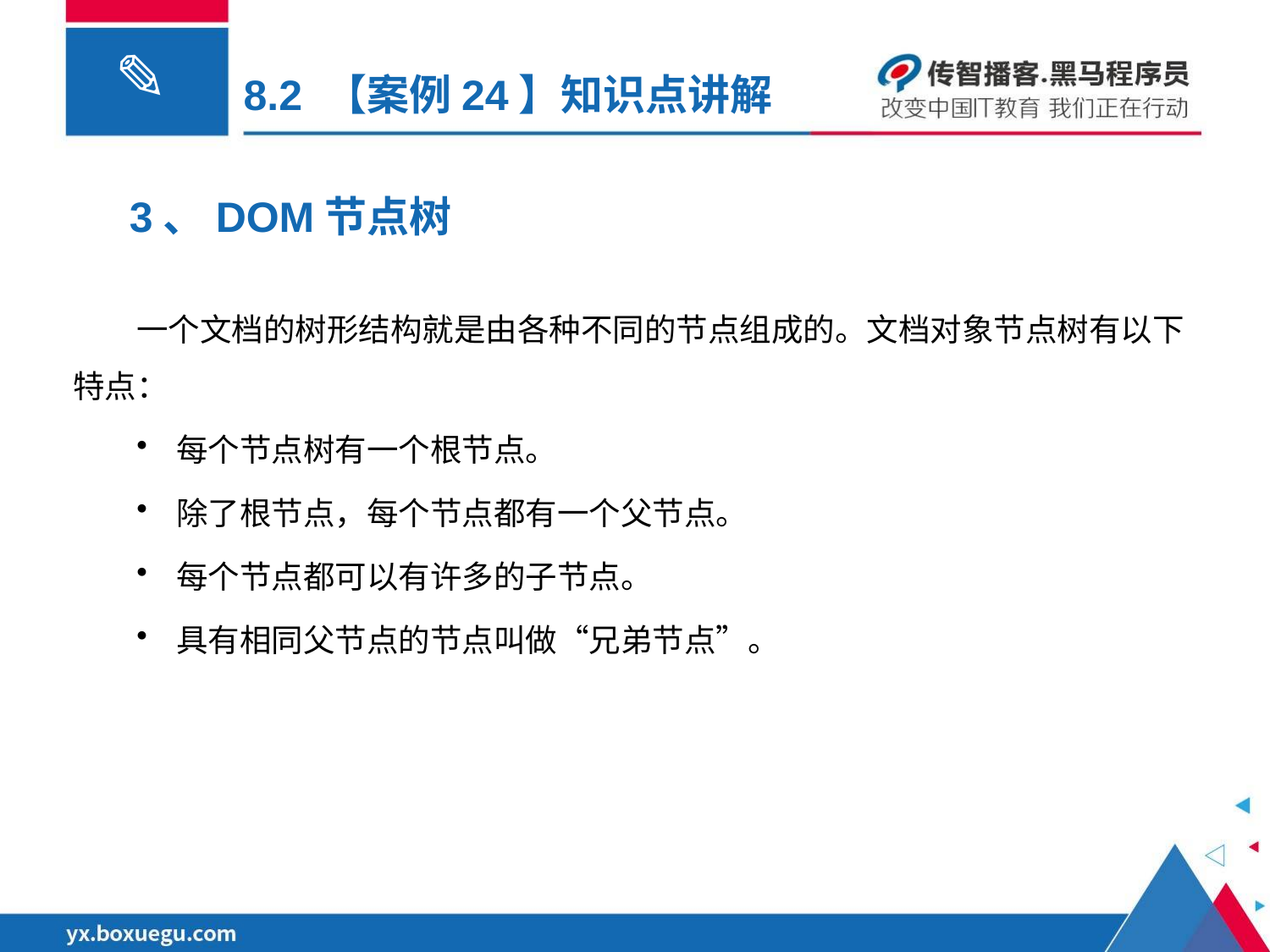

# 8.2 【案例24】知识点讲解
3、DOM节点树
一个文档的树形结构就是由各种不同的节点组成的。文档对象节点树有以下特点：
每个节点树有一个根节点。
除了根节点，每个节点都有一个父节点。
每个节点都可以有许多的子节点。
具有相同父节点的节点叫做“兄弟节点”。